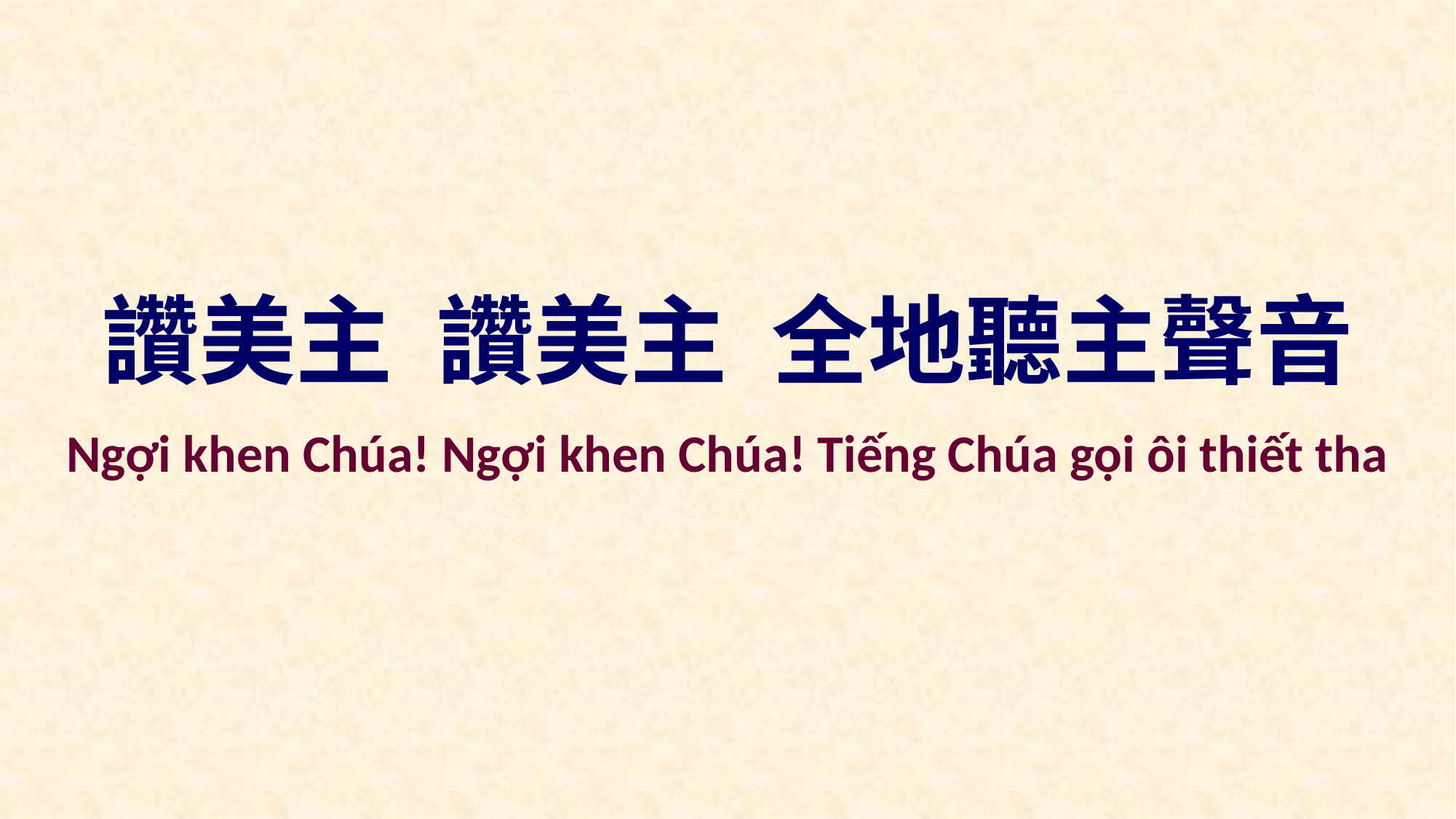

讚美主  讚美主  全地聽主聲音
Ngợi khen Chúa! Ngợi khen Chúa! Tiếng Chúa gọi ôi thiết tha